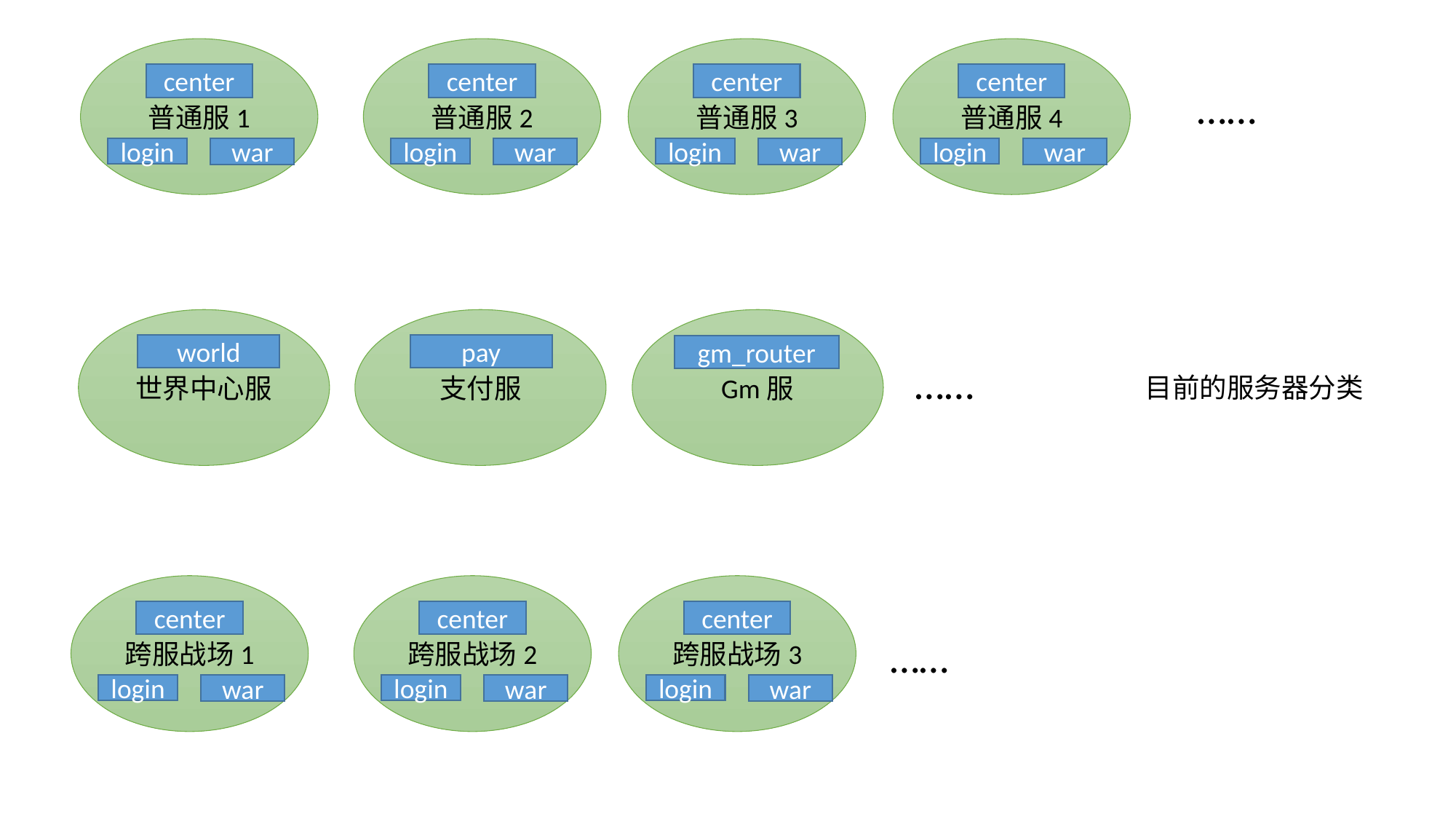

普通服1
普通服2
普通服3
普通服4
center
center
center
center
……
login
war
login
war
login
war
login
war
世界中心服
支付服
Gm服
world
pay
gm_router
……
目前的服务器分类
跨服战场1
跨服战场2
跨服战场3
center
center
center
……
login
war
login
war
login
war